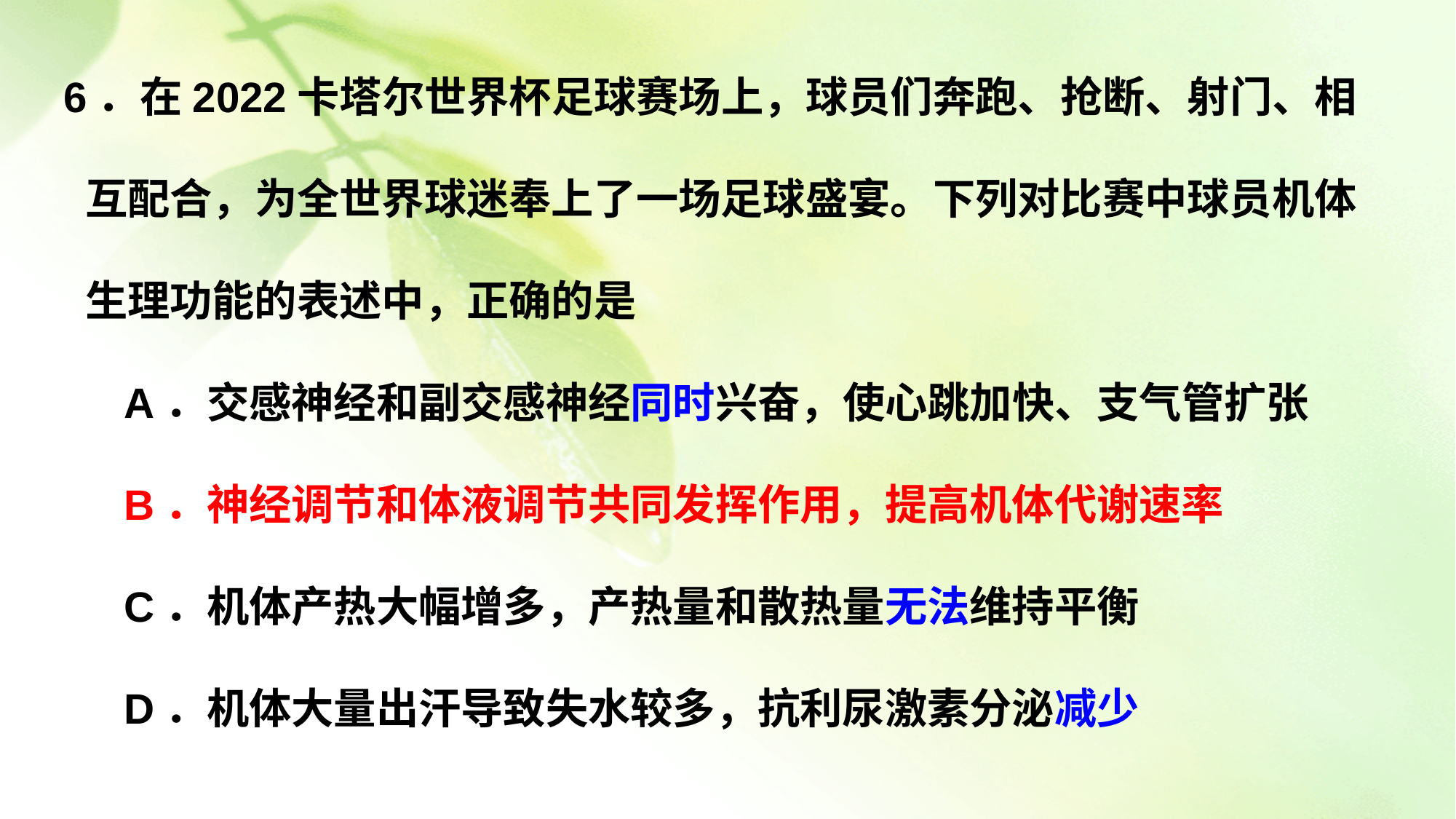

6．在2022卡塔尔世界杯足球赛场上，球员们奔跑、抢断、射门、相互配合，为全世界球迷奉上了一场足球盛宴。下列对比赛中球员机体生理功能的表述中，正确的是
  A．交感神经和副交感神经同时兴奋，使心跳加快、支气管扩张
  B．神经调节和体液调节共同发挥作用，提高机体代谢速率
  C．机体产热大幅增多，产热量和散热量无法维持平衡
  D．机体大量出汗导致失水较多，抗利尿激素分泌减少